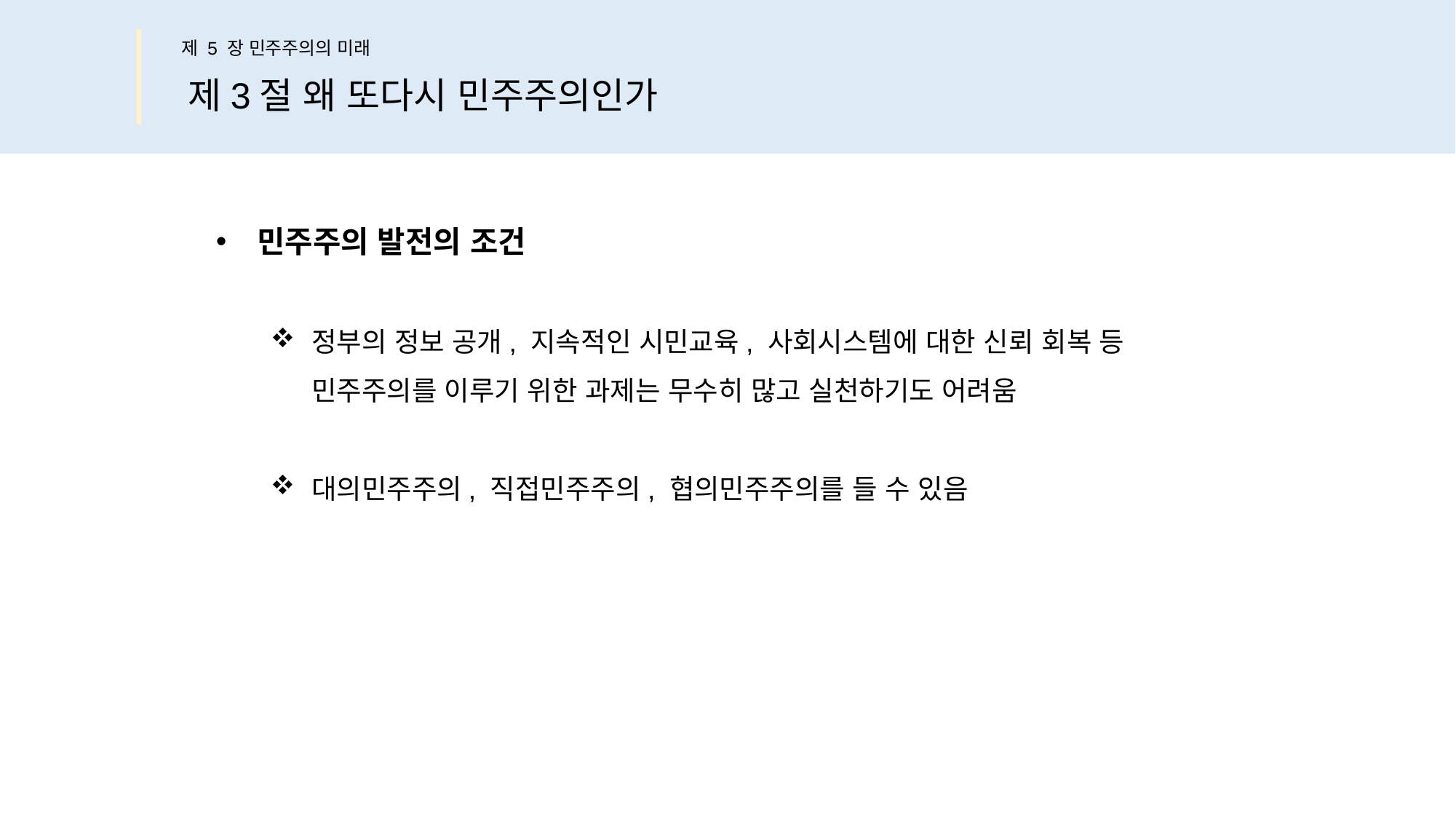

제 5 장 민주주의의 미래
제3절 왜 또다시 민주주의인가
민주주의 발전의 조건

정부의 정보 공개, 지속적인 시민교육, 사회시스템에 대한 신뢰 회복 등
민주주의를 이루기 위한 과제는 무수히 많고 실천하기도 어려움

대의민주주의, 직접민주주의, 협의민주주의를 들 수 있음